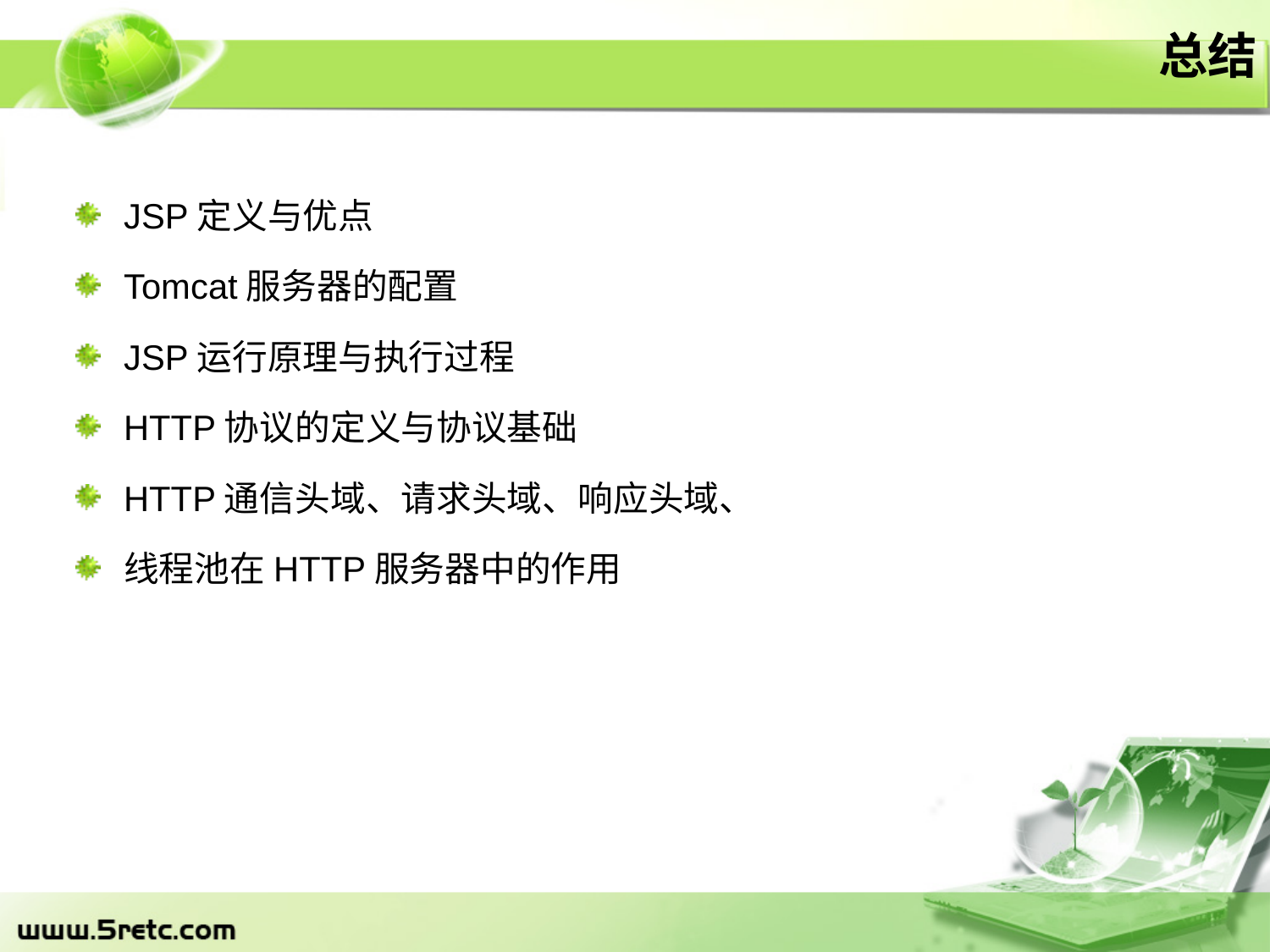

# 总结
JSP定义与优点
Tomcat服务器的配置
JSP运行原理与执行过程
HTTP协议的定义与协议基础
HTTP通信头域、请求头域、响应头域、
线程池在HTTP服务器中的作用